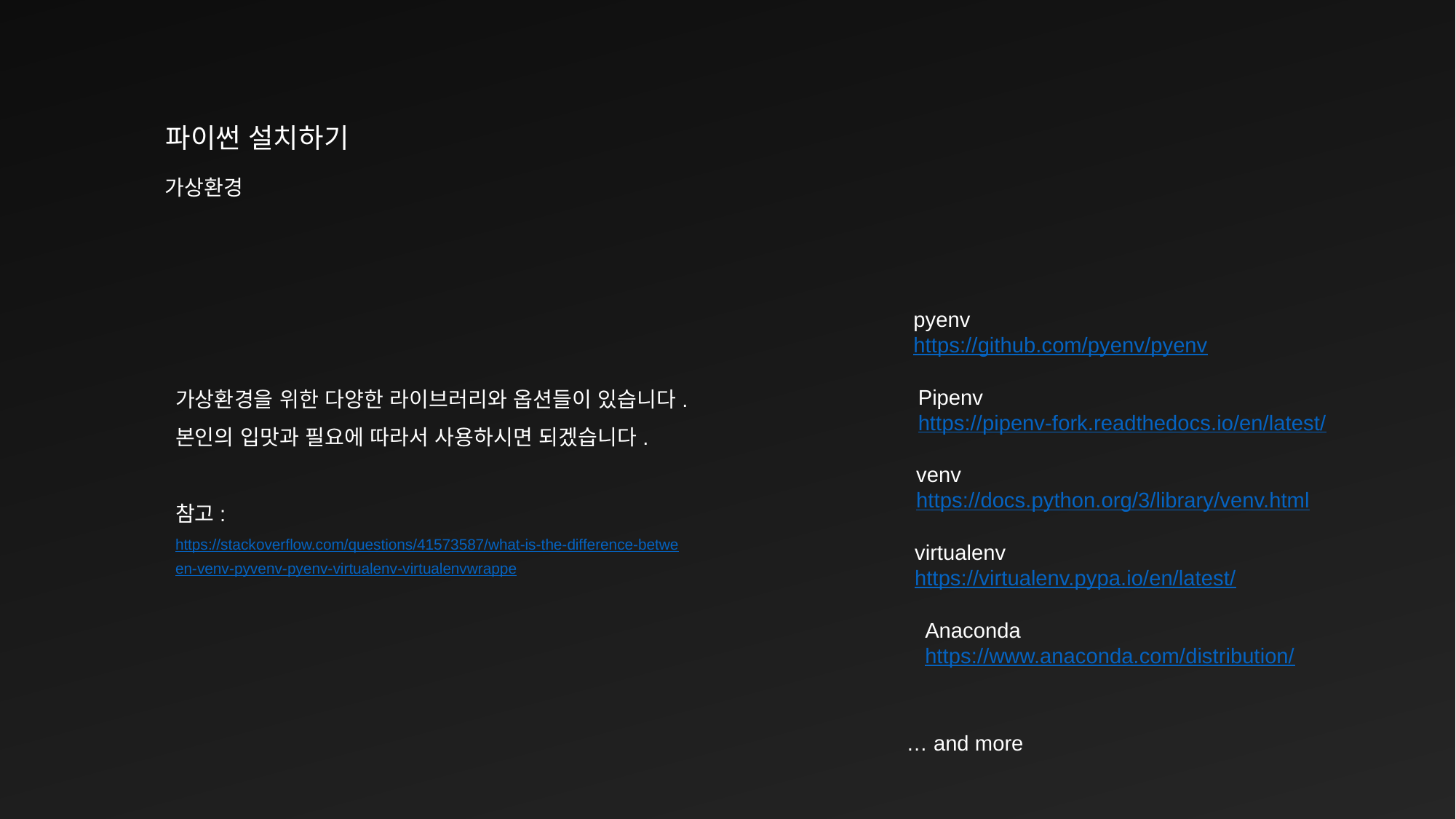

파이썬 설치하기
가상환경
pyenv
https://github.com/pyenv/pyenv
가상환경을 위한 다양한 라이브러리와 옵션들이 있습니다.
본인의 입맛과 필요에 따라서 사용하시면 되겠습니다.

참고: https://stackoverflow.com/questions/41573587/what-is-the-difference-between-venv-pyvenv-pyenv-virtualenv-virtualenvwrappe
Pipenv
https://pipenv-fork.readthedocs.io/en/latest/
venv
https://docs.python.org/3/library/venv.html
virtualenv
https://virtualenv.pypa.io/en/latest/
Anaconda
https://www.anaconda.com/distribution/
… and more